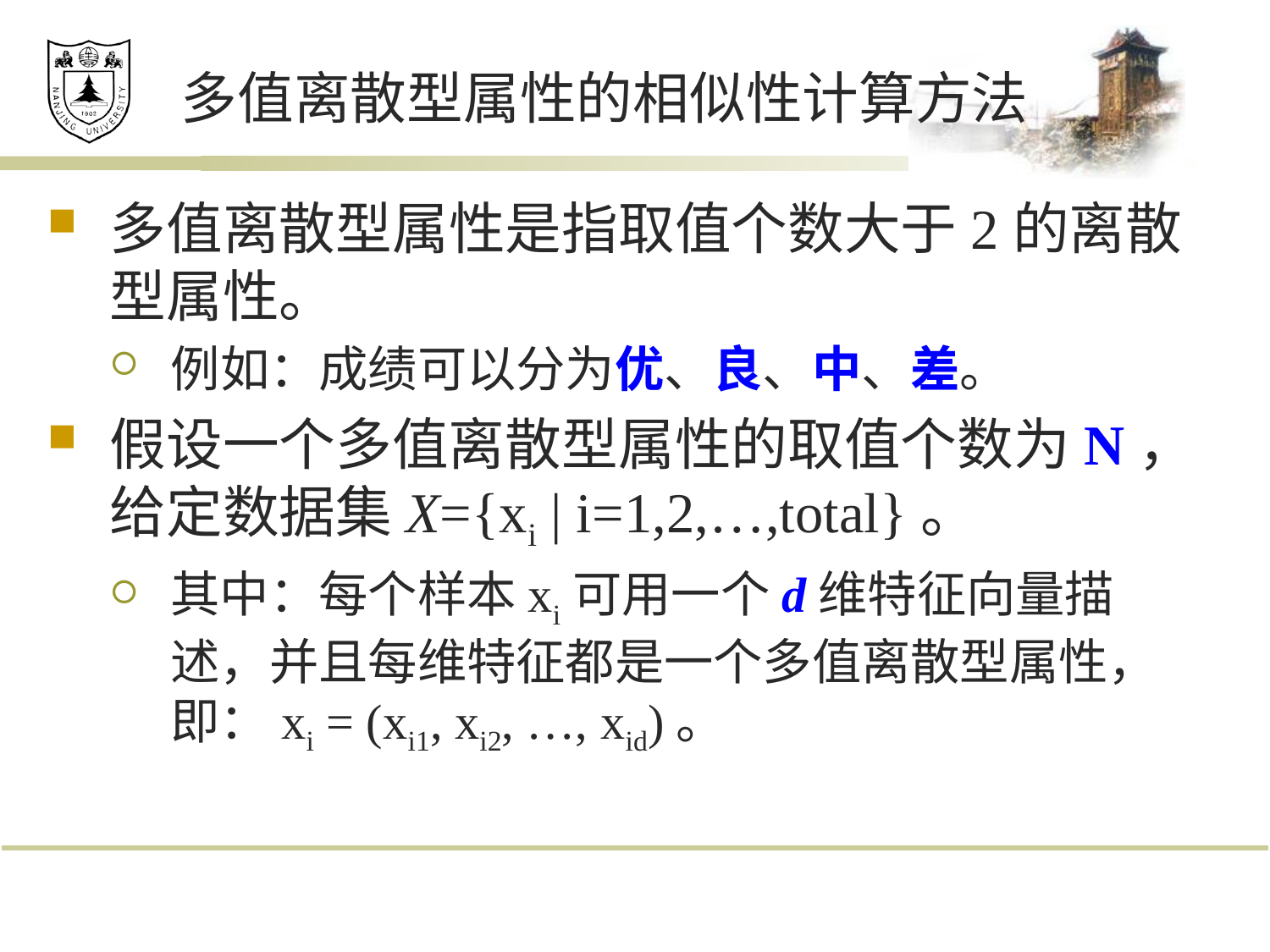

# 多值离散型属性的相似性计算方法
多值离散型属性是指取值个数大于2的离散型属性。
例如：成绩可以分为优、良、中、差。
假设一个多值离散型属性的取值个数为N，给定数据集X={xi | i=1,2,…,total}。
其中：每个样本xi可用一个d维特征向量描述，并且每维特征都是一个多值离散型属性，即：xi = (xi1, xi2, …, xid)。